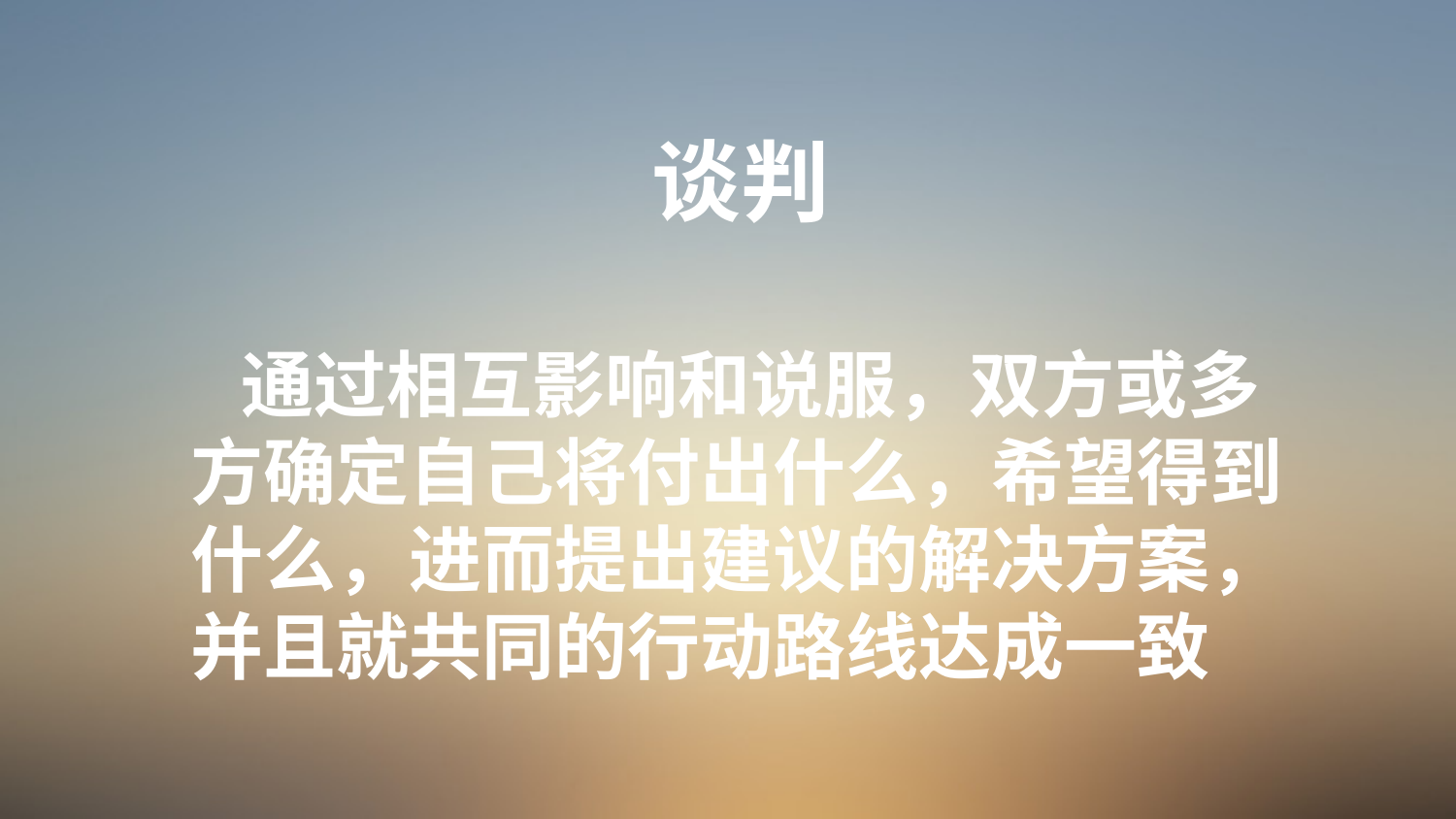

谈判

  通过相互影响和说服，双方或多方确定自己将付出什么，希望得到什么，进而提出建议的解决方案，并且就共同的行动路线达成一致